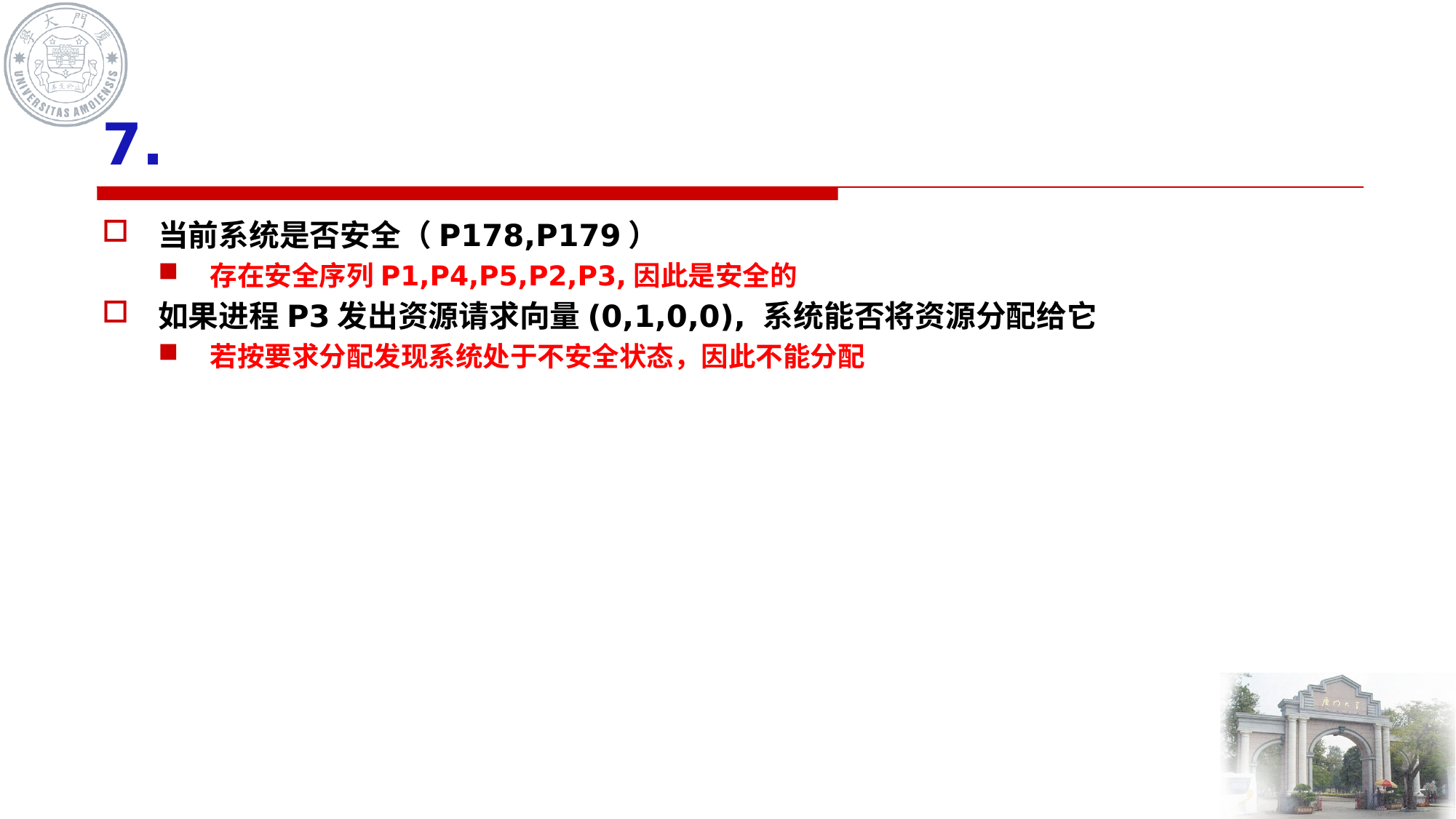

# 7.
当前系统是否安全（P178,P179）
存在安全序列P1,P4,P5,P2,P3,因此是安全的
如果进程P3发出资源请求向量(0,1,0,0), 系统能否将资源分配给它
若按要求分配发现系统处于不安全状态，因此不能分配